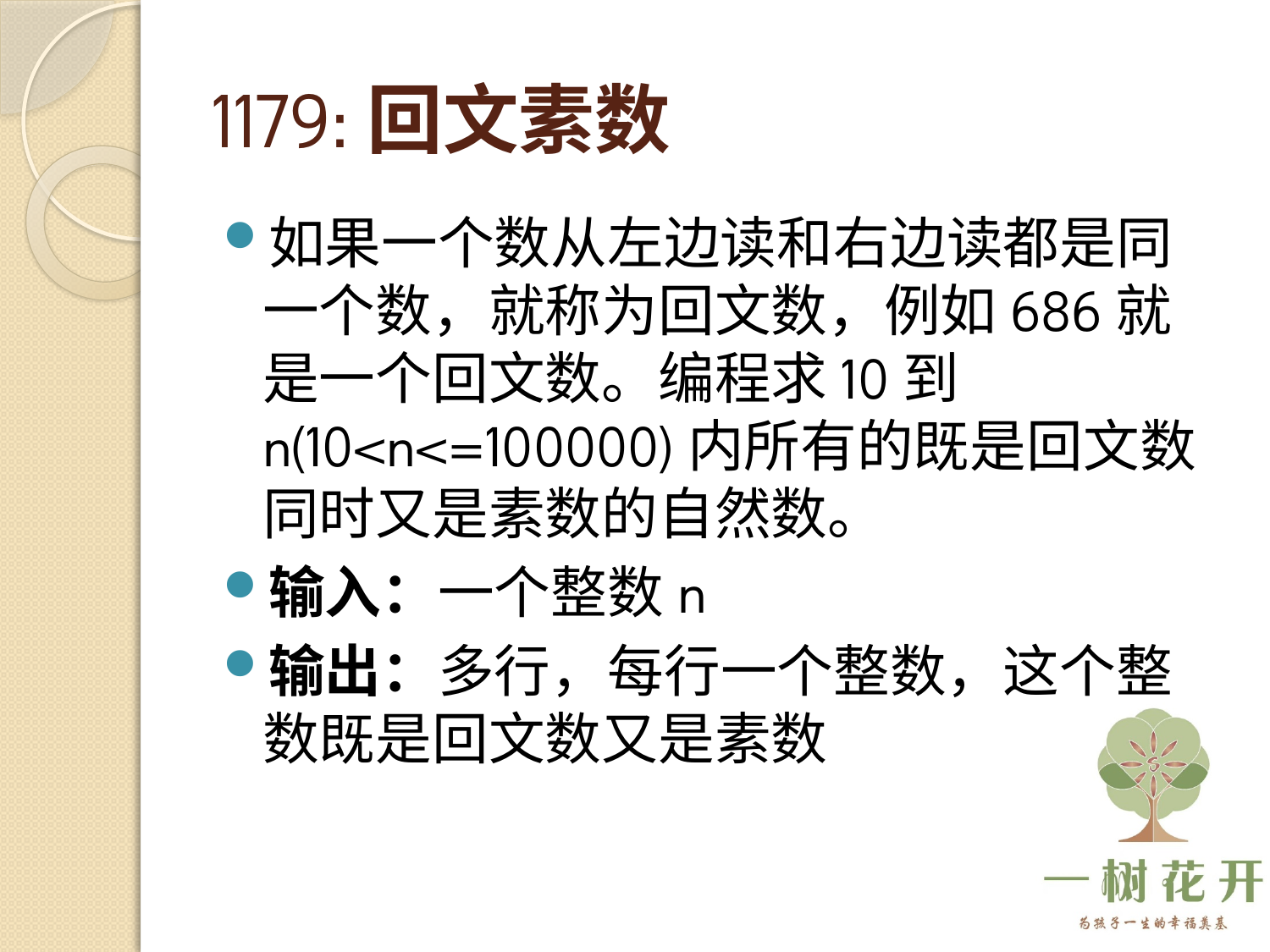

# 1179:回文素数
如果一个数从左边读和右边读都是同一个数，就称为回文数，例如686就是一个回文数。编程求10到n(10<n<=100000)内所有的既是回文数同时又是素数的自然数。
输入：一个整数n
输出：多行，每行一个整数，这个整数既是回文数又是素数